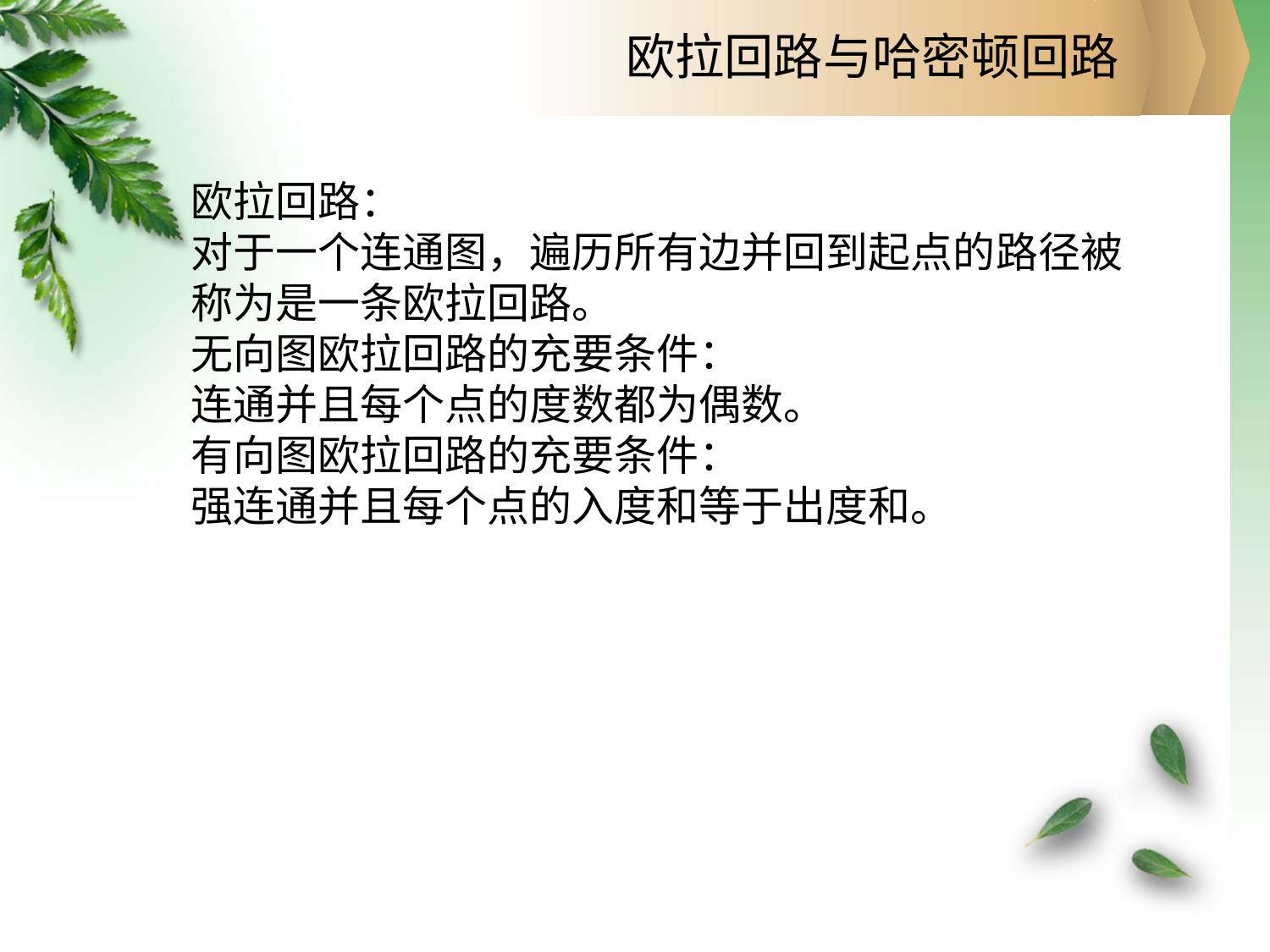

欧拉回路与哈密顿回路
欧拉回路：
对于一个连通图，遍历所有边并回到起点的路径被称为是一条欧拉回路。
无向图欧拉回路的充要条件：
连通并且每个点的度数都为偶数。
有向图欧拉回路的充要条件：
强连通并且每个点的入度和等于出度和。